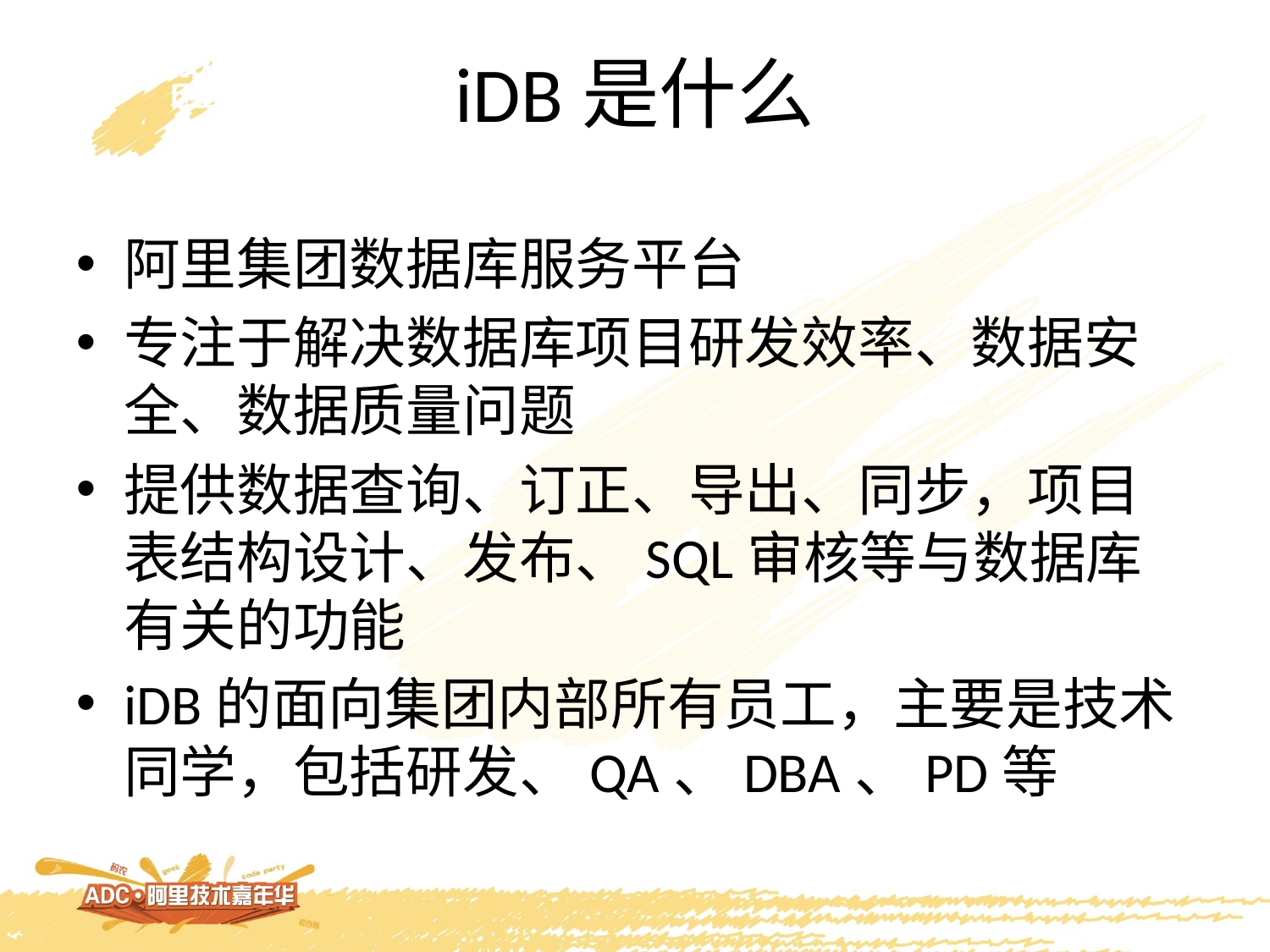

# iDB是什么
阿里集团数据库服务平台
专注于解决数据库项目研发效率、数据安全、数据质量问题
提供数据查询、订正、导出、同步，项目表结构设计、发布、SQL审核等与数据库有关的功能
iDB的面向集团内部所有员工，主要是技术同学，包括研发、QA、DBA、PD等